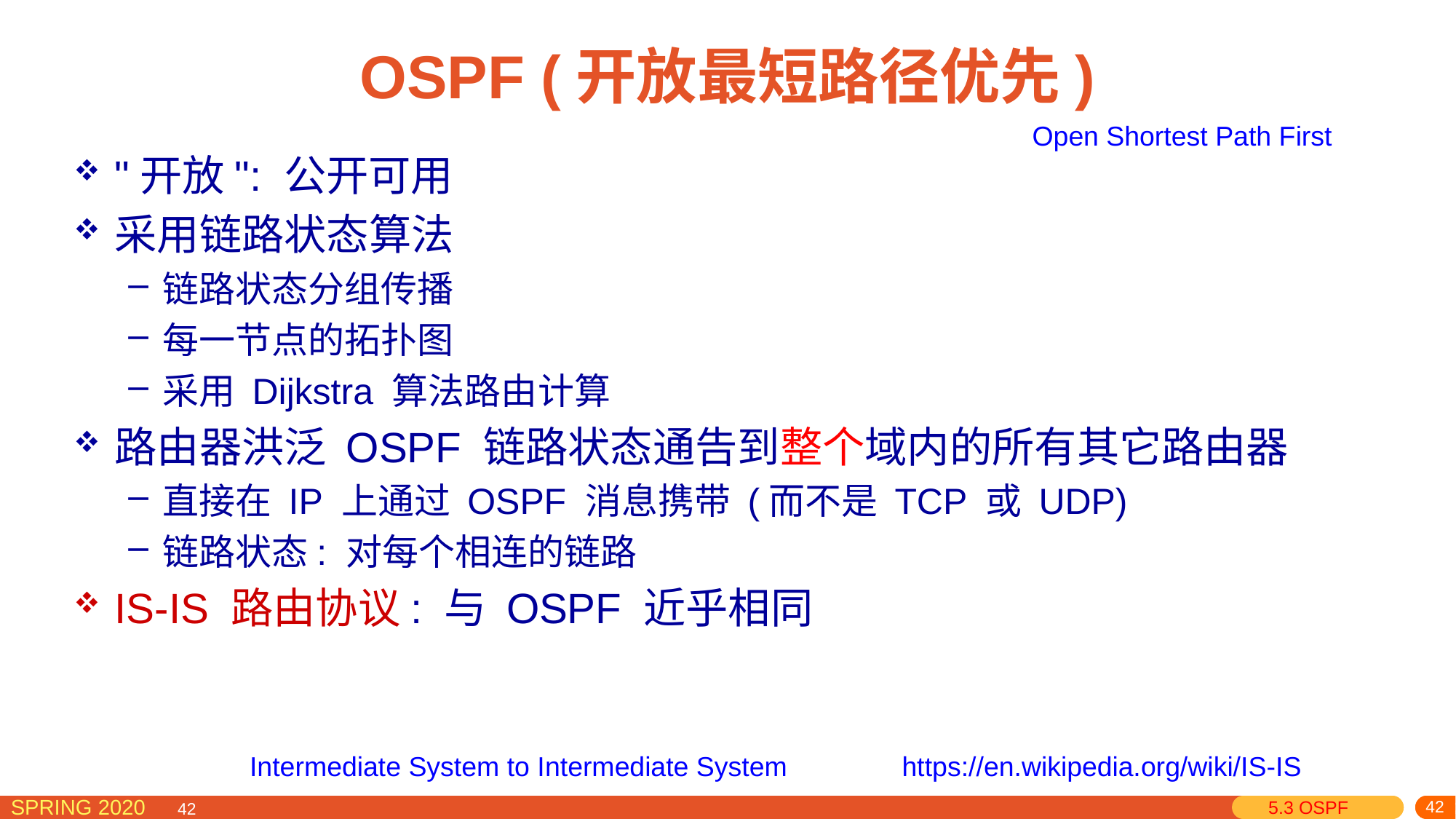

# OSPF (开放最短路径优先)
Open Shortest Path First
"开放": 公开可用
采用链路状态算法
链路状态分组传播
每一节点的拓扑图
采用 Dijkstra 算法路由计算
路由器洪泛 OSPF 链路状态通告到整个域内的所有其它路由器
直接在 IP 上通过 OSPF 消息携带 (而不是 TCP 或 UDP)
链路状态: 对每个相连的链路
IS-IS 路由协议: 与 OSPF 近乎相同
Intermediate System to Intermediate System
https://en.wikipedia.org/wiki/IS-IS
5.3 OSPF